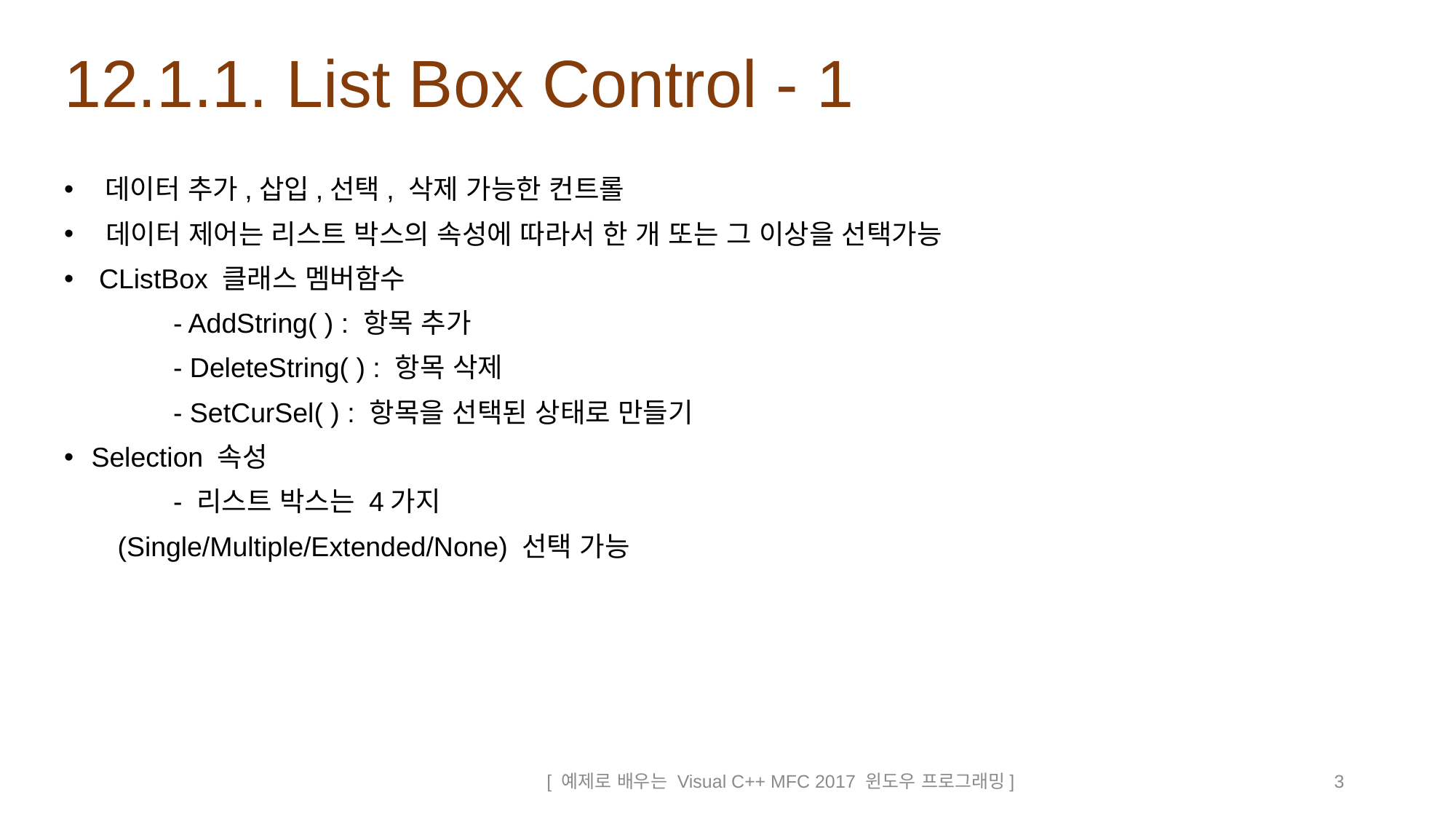

# 12.1.1. List Box Control - 1

데이터 추가,삽입,선택, 삭제 가능한 컨트롤
 데이터 제어는 리스트 박스의 속성에 따라서 한 개 또는 그 이상을 선택가능
 CListBox 클래스 멤버함수
	- AddString( ) : 항목 추가
	- DeleteString( ) : 항목 삭제
	- SetCurSel( ) : 항목을 선택된 상태로 만들기
Selection 속성
	- 리스트 박스는 4가지
       (Single/Multiple/Extended/None) 선택 가능

[ 예제로 배우는 Visual C++ MFC 2017 윈도우 프로그래밍]
3